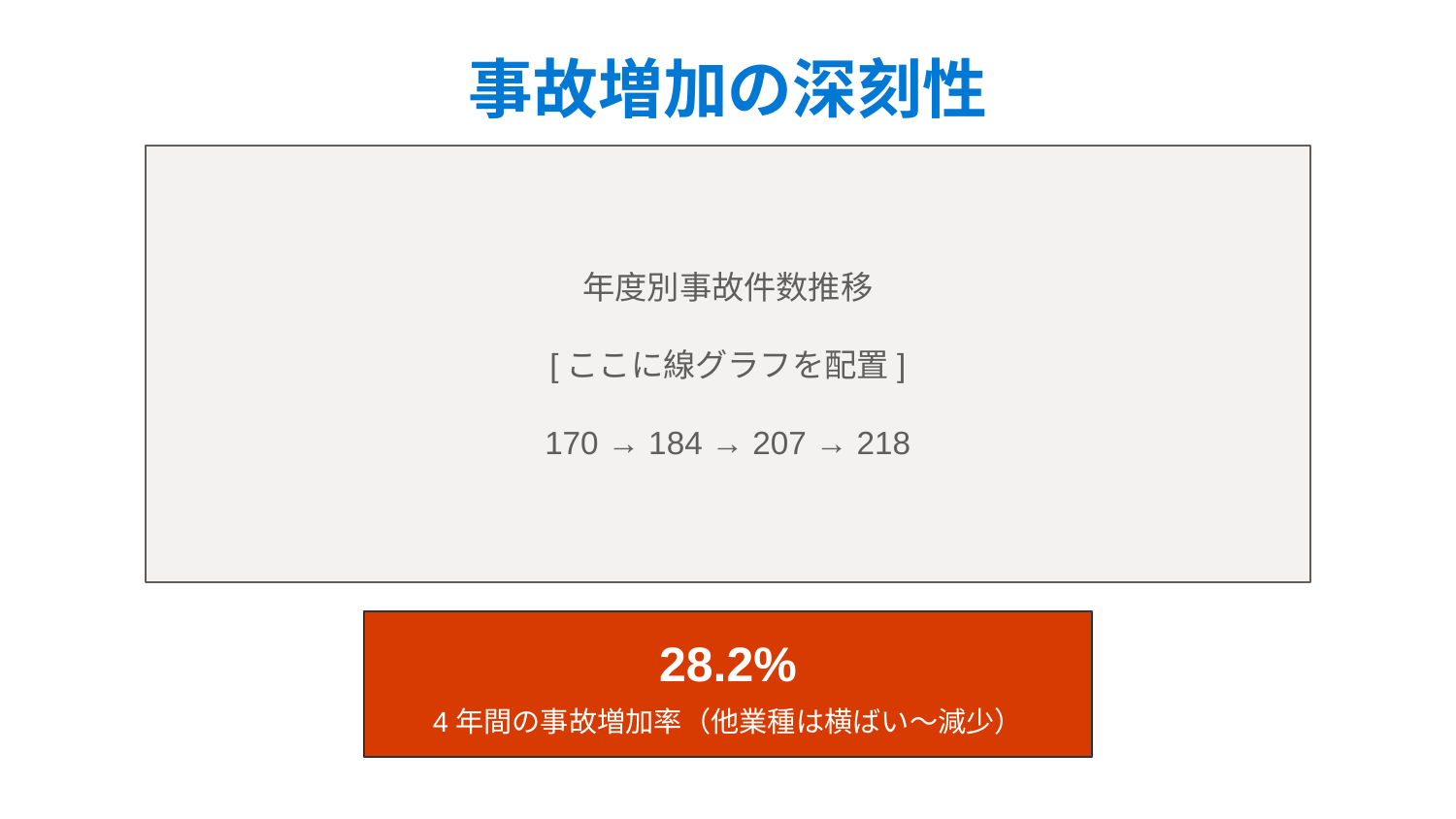

事故増加の深刻性

年度別事故件数推移

[ここに線グラフを配置]

170 → 184 → 207 → 218

28.2%
4年間の事故増加率（他業種は横ばい〜減少）